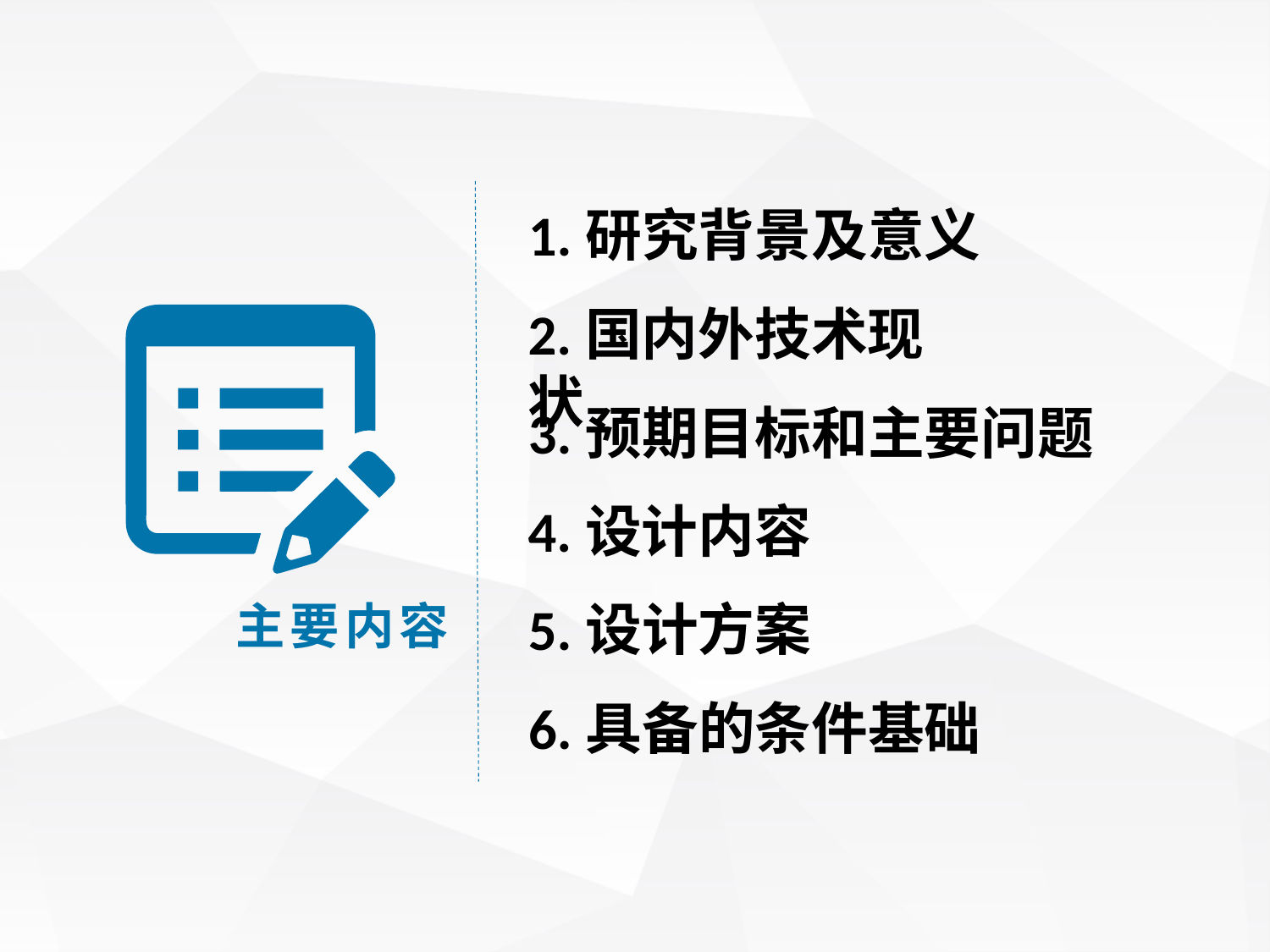

1.研究背景及意义
2.国内外技术现状

3.预期目标和主要问题
4.设计内容
5.设计方案
主要内容
6.具备的条件基础